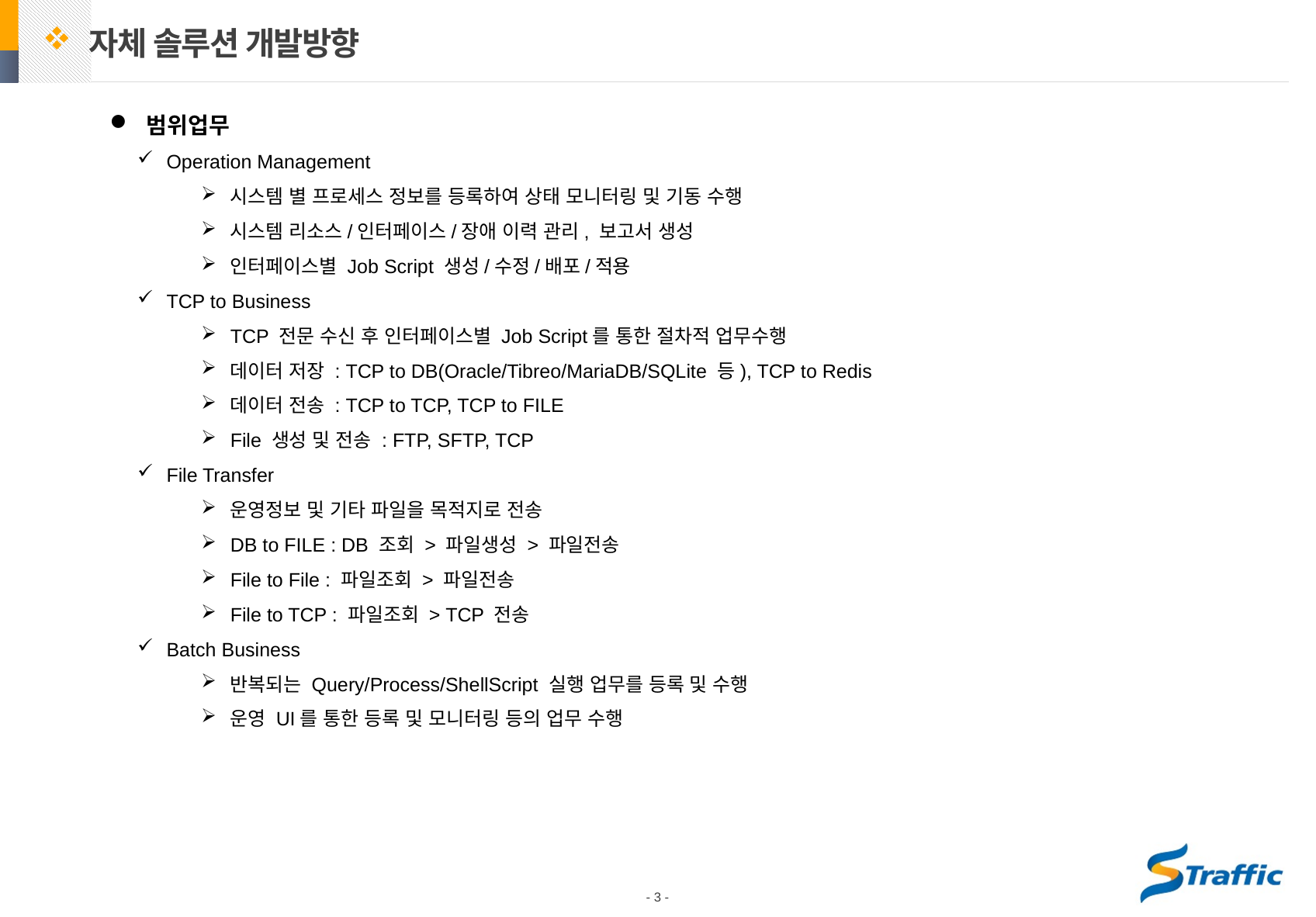

자체 솔루션 개발방향
범위업무
Operation Management
시스템 별 프로세스 정보를 등록하여 상태 모니터링 및 기동 수행
시스템 리소스/인터페이스/장애 이력 관리, 보고서 생성
인터페이스별 Job Script 생성/수정/배포/적용
TCP to Business
TCP 전문 수신 후 인터페이스별 Job Script를 통한 절차적 업무수행
데이터 저장 : TCP to DB(Oracle/Tibreo/MariaDB/SQLite 등), TCP to Redis
데이터 전송 : TCP to TCP, TCP to FILE
File 생성 및 전송 : FTP, SFTP, TCP
File Transfer
운영정보 및 기타 파일을 목적지로 전송
DB to FILE : DB 조회 > 파일생성 > 파일전송
File to File : 파일조회 > 파일전송
File to TCP : 파일조회 > TCP 전송
Batch Business
반복되는 Query/Process/ShellScript 실행 업무를 등록 및 수행
운영 UI를 통한 등록 및 모니터링 등의 업무 수행